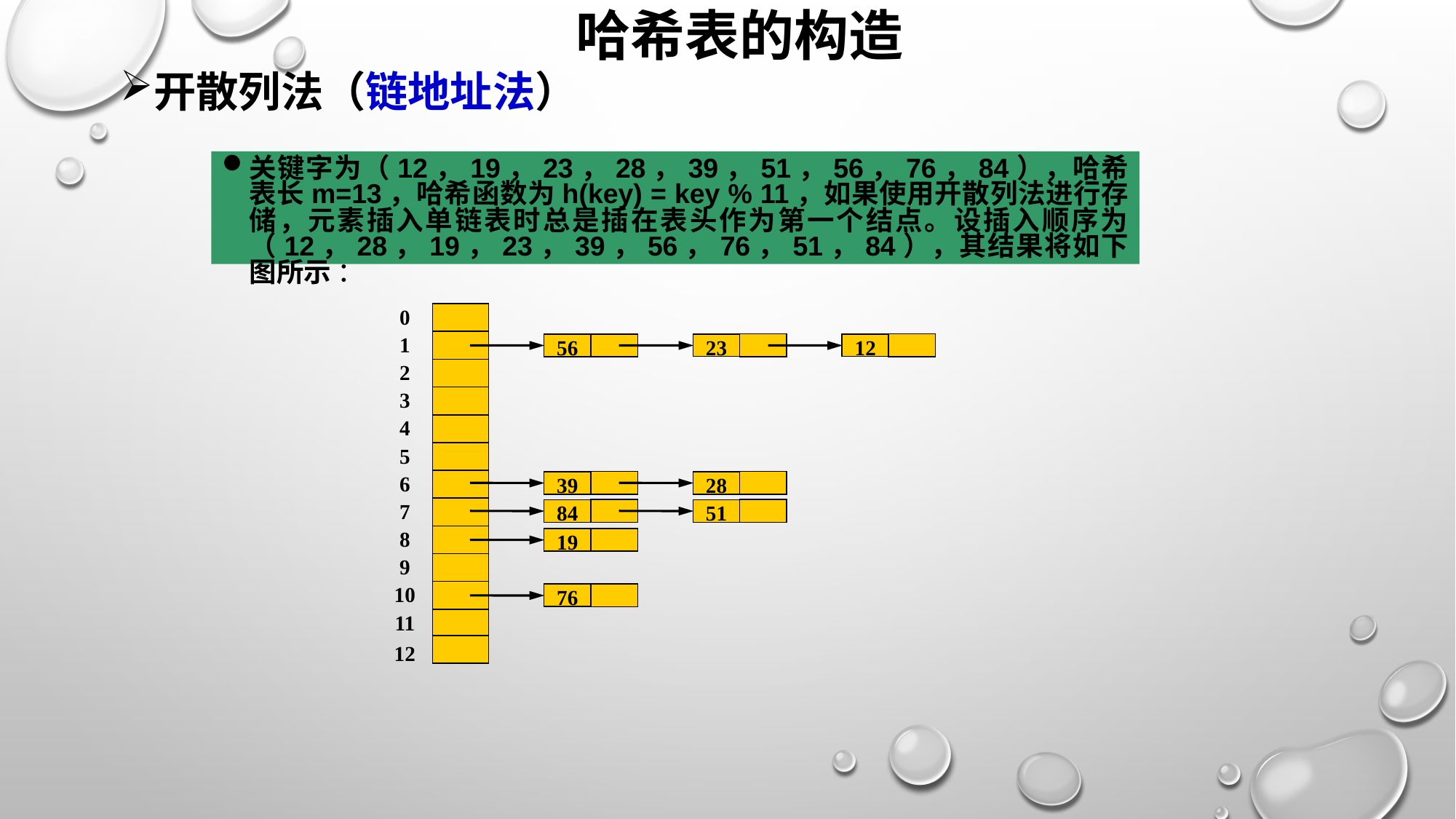

# 哈希表的构造
开散列法（链地址法）

关键字为（12，19，23，28，39，51，56，76，84），哈希表长m=13，哈希函数为h(key) = key % 11，如果使用开散列法进行存储，元素插入单链表时总是插在表头作为第一个结点。设插入顺序为（12，28，19，23，39，56，76，51，84），其结果将如下图所示 ：
0
1
2
3
4
5
6
7
8
9
10
11

56

23
12

39
28

84
51

19

76

12